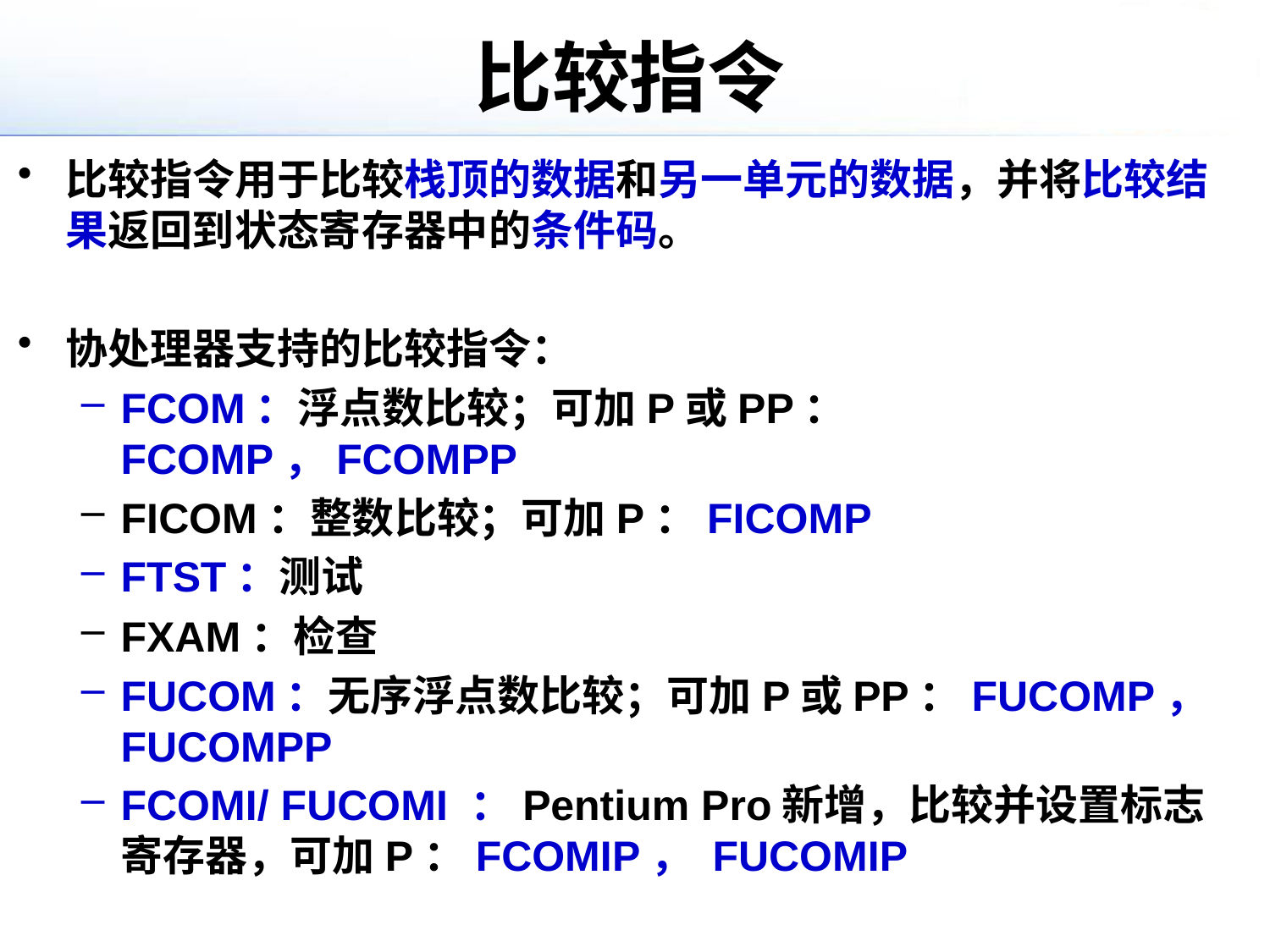

# 比较指令
比较指令用于比较栈顶的数据和另一单元的数据，并将比较结果返回到状态寄存器中的条件码。

协处理器支持的比较指令：
FCOM：浮点数比较；可加P或PP：FCOMP，FCOMPP
FICOM：整数比较；可加P：FICOMP
FTST：测试
FXAM：检查
FUCOM：无序浮点数比较；可加P或PP：FUCOMP，FUCOMPP
FCOMI/ FUCOMI ：Pentium Pro新增，比较并设置标志寄存器，可加P：FCOMIP， FUCOMIP